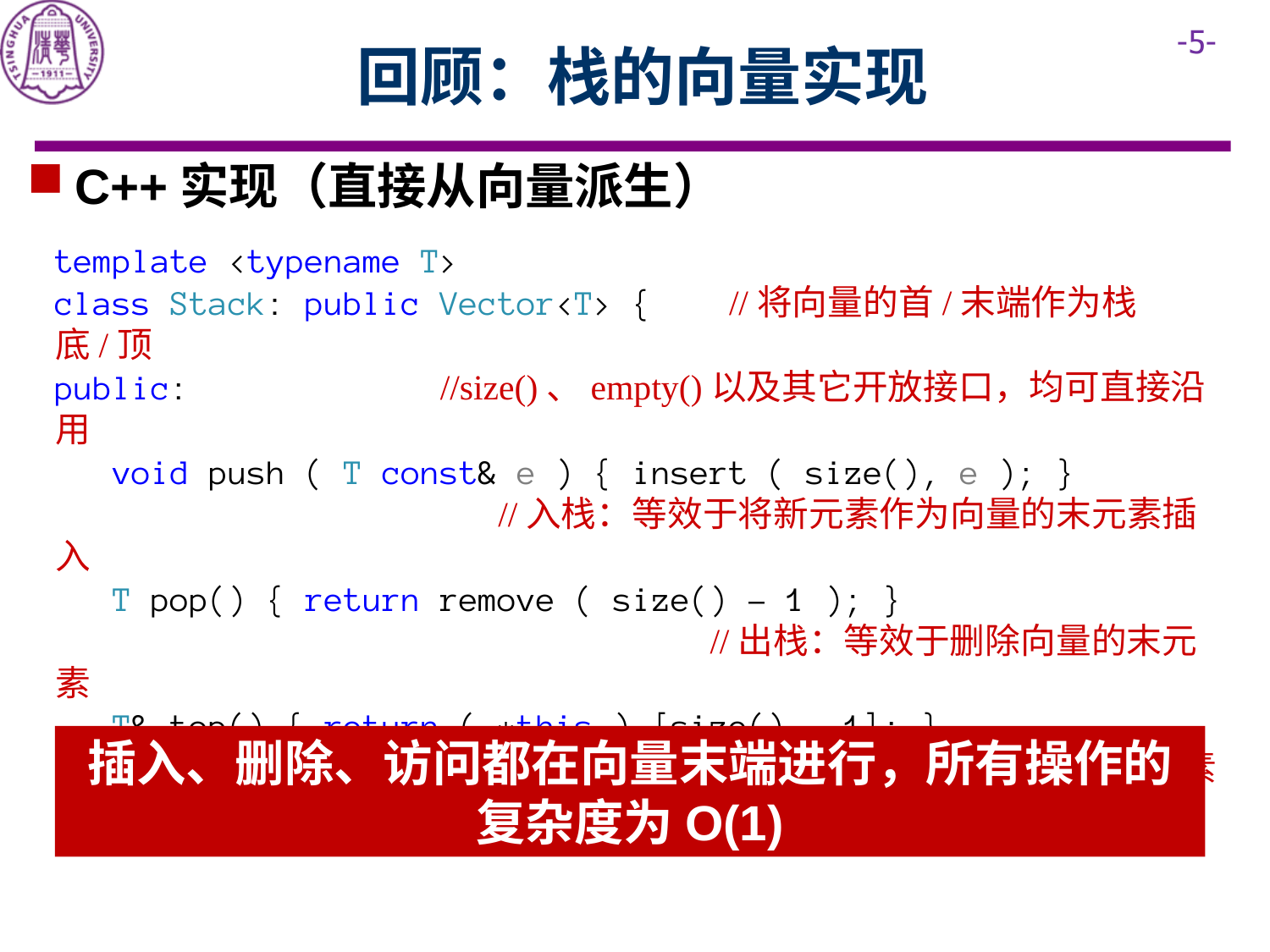

# 回顾：栈的向量实现
C++实现（直接从向量派生）
template <typename T>
class Stack: public Vector<T> {    //将向量的首/末端作为栈底/顶
public:             //size()、empty()以及其它开放接口，均可直接沿用
   void push ( T const& e ) { insert ( size(), e ); }
                       //入栈：等效于将新元素作为向量的末元素插入
   T pop() { return remove ( size() - 1 ); }
                                  //出栈：等效于删除向量的末元素
   T& top() { return ( *this ) [size() - 1]; }
                                   //取顶：直接返回向量的末元素
};
插入、删除、访问都在向量末端进行，所有操作的复杂度为O(1)